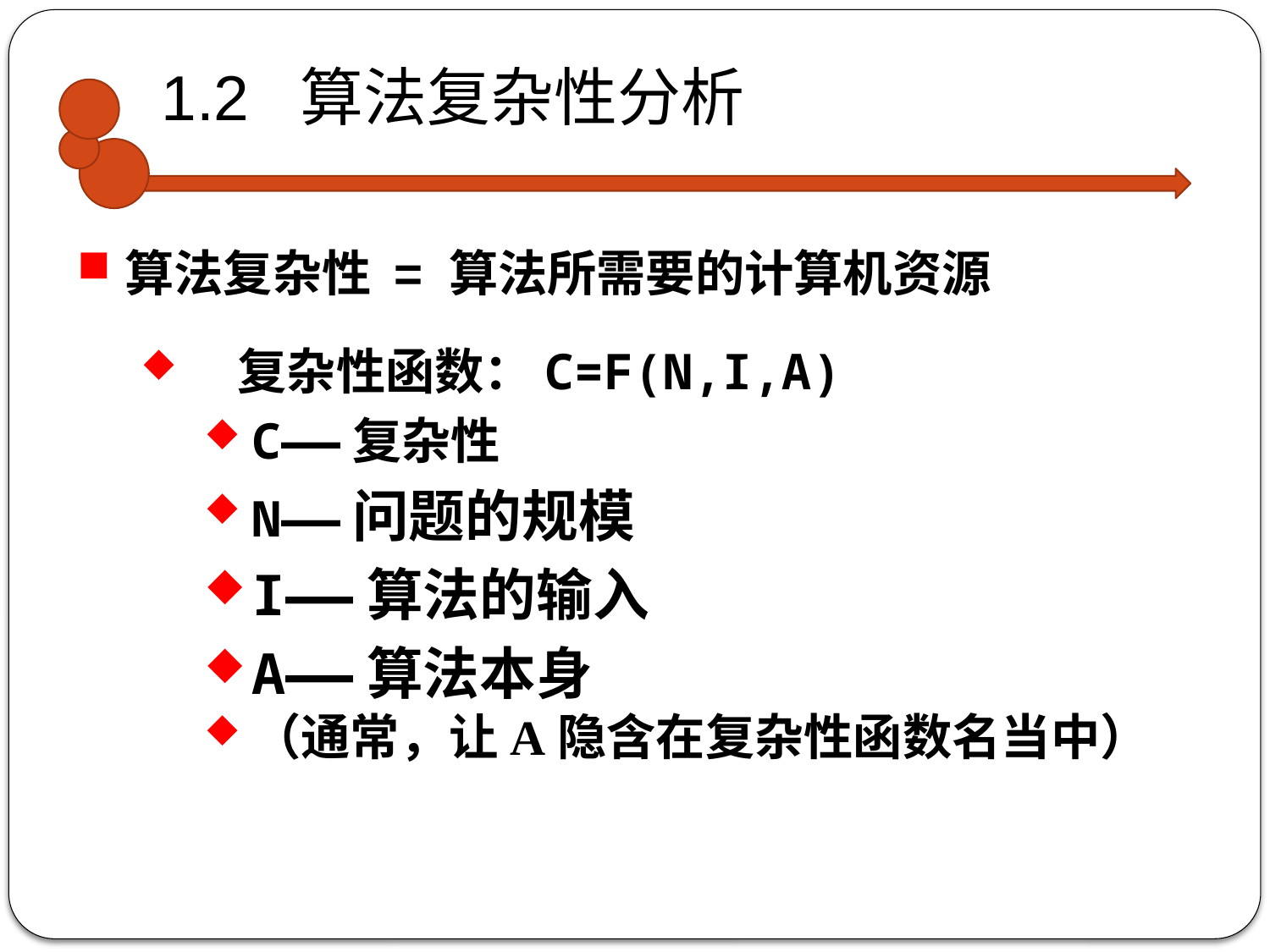

1.2  算法复杂性分析
算法复杂性 = 算法所需要的计算机资源
　复杂性函数：C=F(N,I,A)
C——复杂性
N——问题的规模
I——算法的输入
A——算法本身
（通常，让A隐含在复杂性函数名当中）